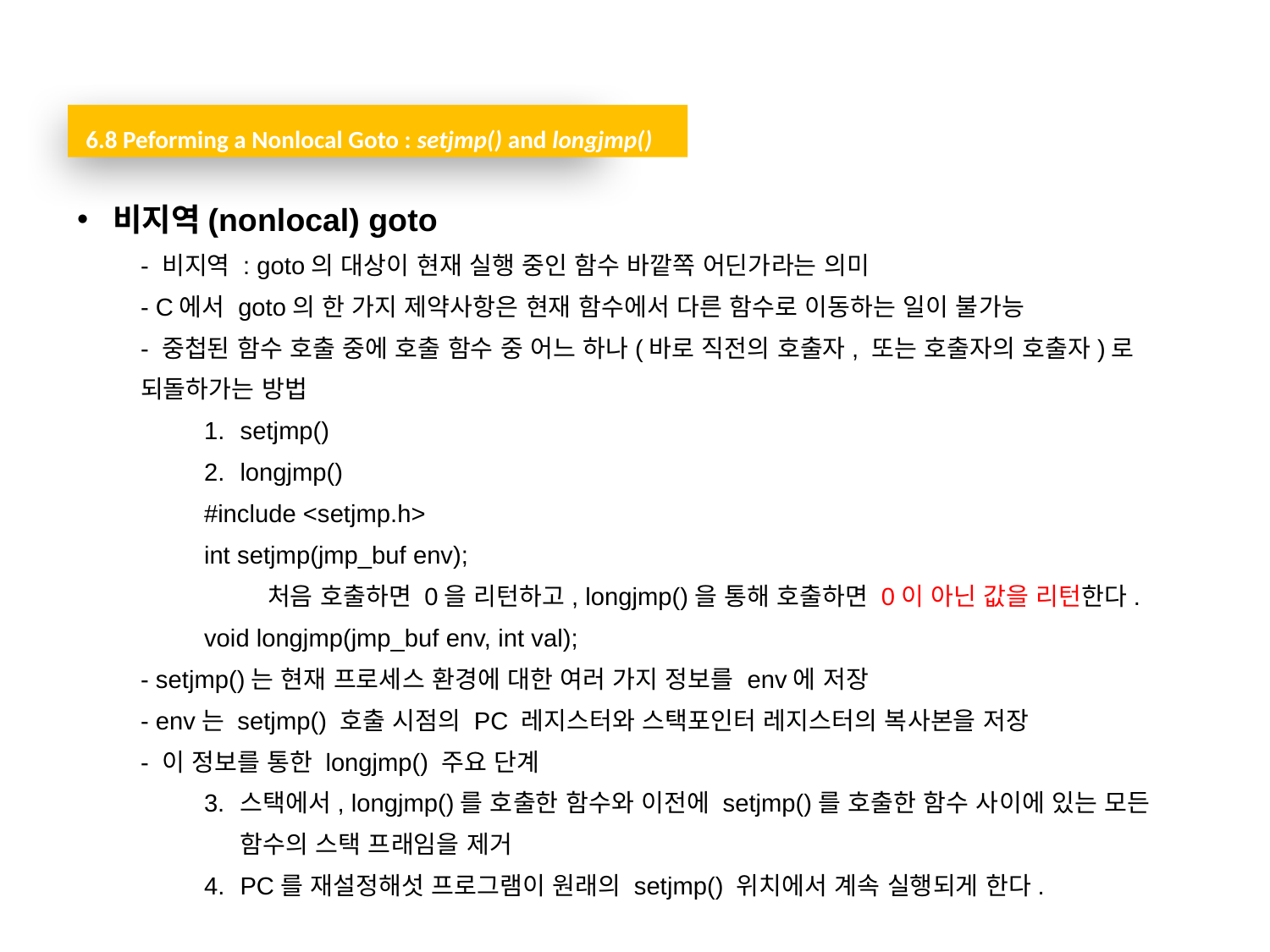

6.8 Peforming a Nonlocal Goto : setjmp() and longjmp()
비지역(nonlocal) goto
- 비지역 : goto의 대상이 현재 실행 중인 함수 바깥쪽 어딘가라는 의미
- C에서 goto의 한 가지 제약사항은 현재 함수에서 다른 함수로 이동하는 일이 불가능
- 중첩된 함수 호출 중에 호출 함수 중 어느 하나(바로 직전의 호출자, 또는 호출자의 호출자)로 되돌하가는 방법
setjmp()
longjmp()
#include <setjmp.h>
int setjmp(jmp_buf env);
처음 호출하면 0을 리턴하고, longjmp()을 통해 호출하면 0이 아닌 값을 리턴한다.
void longjmp(jmp_buf env, int val);
- setjmp()는 현재 프로세스 환경에 대한 여러 가지 정보를 env에 저장
- env는 setjmp() 호출 시점의 PC 레지스터와 스택포인터 레지스터의 복사본을 저장
- 이 정보를 통한 longjmp() 주요 단계
스택에서, longjmp()를 호출한 함수와 이전에 setjmp()를 호출한 함수 사이에 있는 모든 함수의 스택 프래임을 제거
PC를 재설정해섯 프로그램이 원래의 setjmp() 위치에서 계속 실행되게 한다.